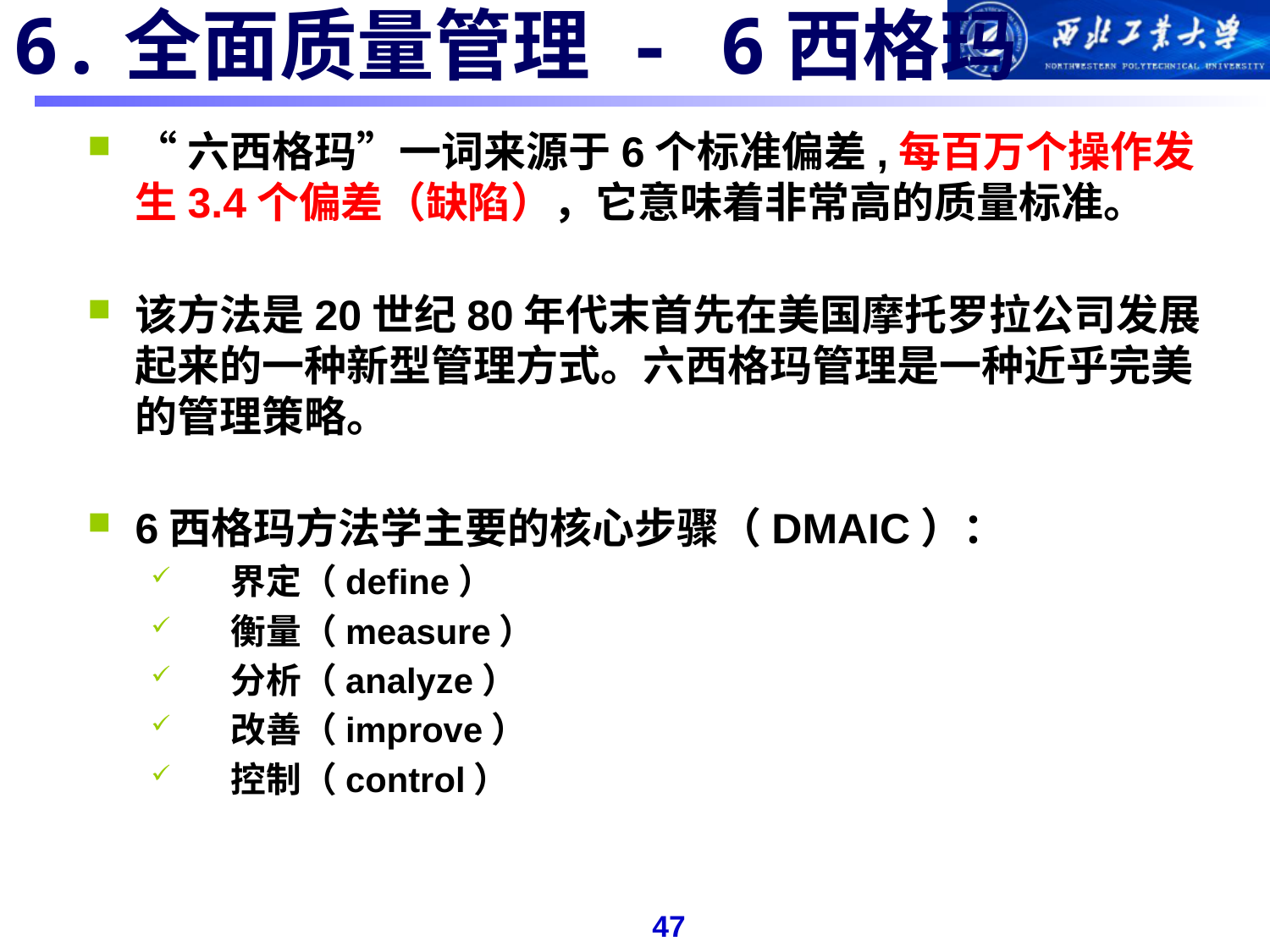

#
6.全面质量管理 - 6西格玛
“六西格玛”一词来源于6个标准偏差,每百万个操作发生3.4个偏差（缺陷），它意味着非常高的质量标准。

该方法是20世纪80年代末首先在美国摩托罗拉公司发展起来的一种新型管理方式。六西格玛管理是一种近乎完美的管理策略。

6西格玛方法学主要的核心步骤（DMAIC）：
 界定（define）
 衡量（measure）
 分析（analyze）
 改善（improve）
 控制（control）